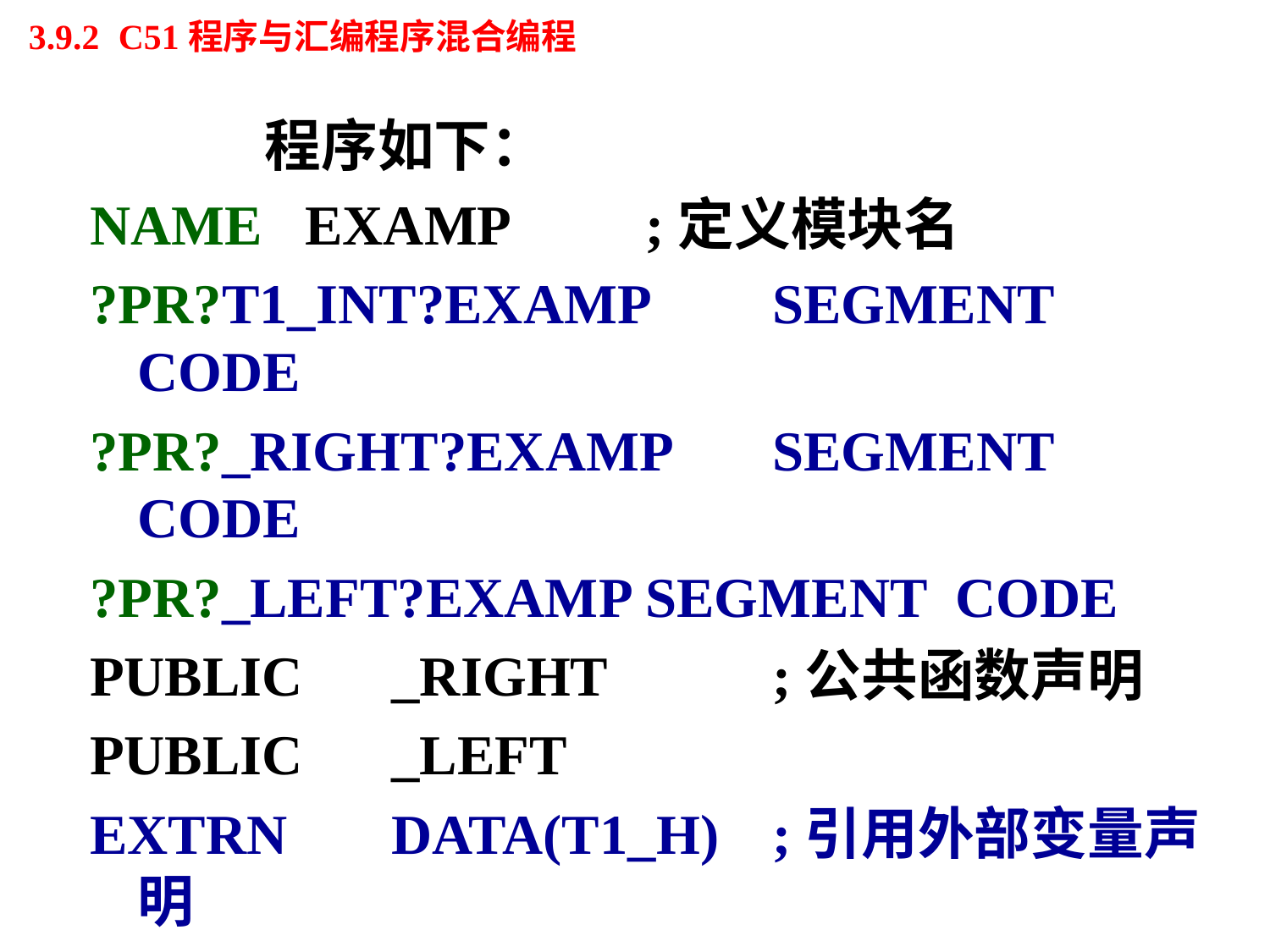

# 3.9.2  C51程序与汇编程序混合编程
		程序如下：
NAME   EXAMP		;定义模块名
?PR?T1_INT?EXAMP	SEGMENT  CODE
?PR?_RIGHT?EXAMP 	SEGMENT  CODE
?PR?_LEFT?EXAMP	SEGMENT  CODE
PUBLIC	_RIGHT		;公共函数声明
PUBLIC	_LEFT
EXTRN	DATA(T1_H)	;引用外部变量声明
EXTRN	DATA(T1_L)